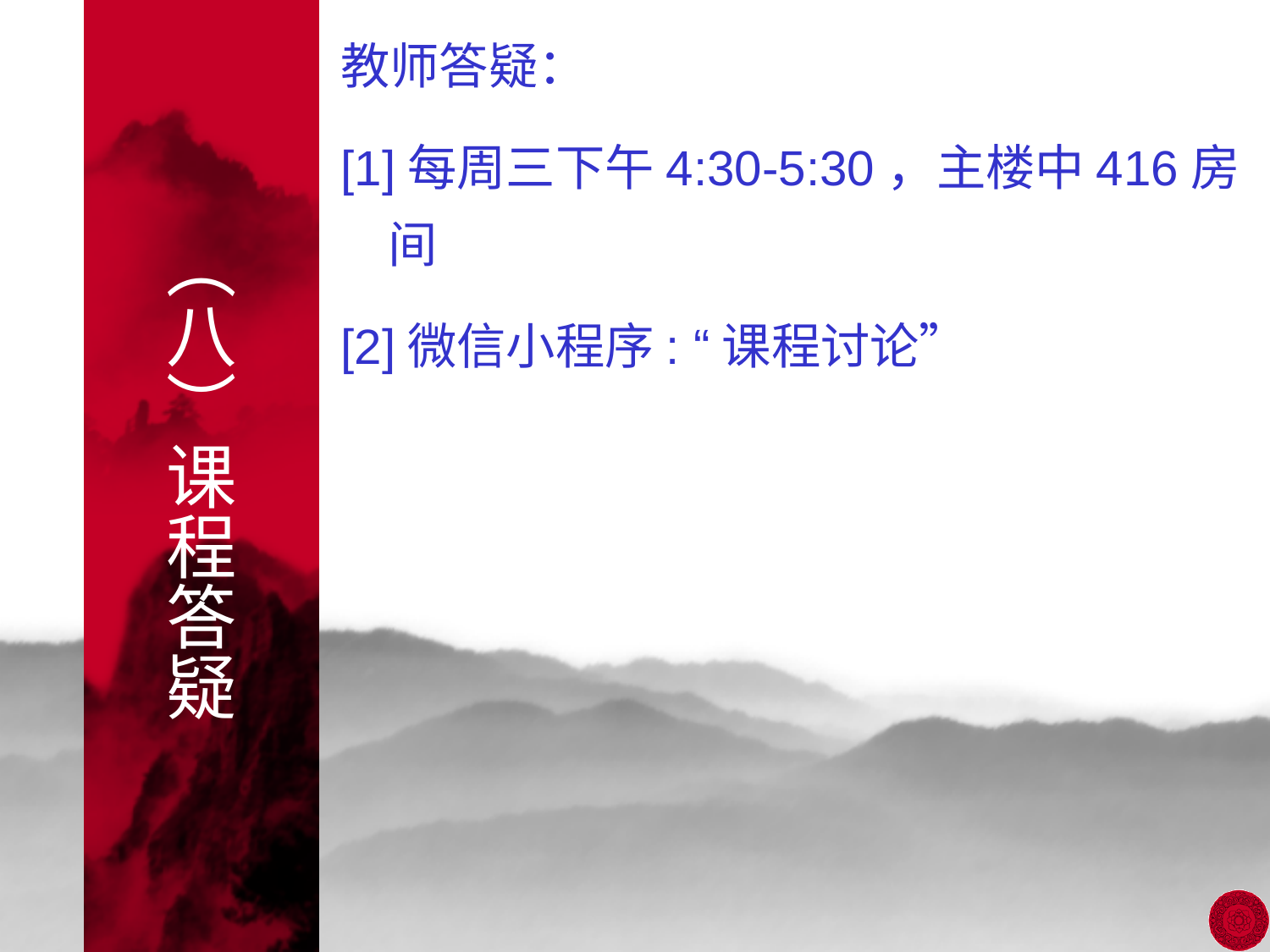

教师答疑：
[1]每周三下午4:30-5:30，主楼中416房间
[2]微信小程序: “课程讨论”
# （八）课程答疑
12